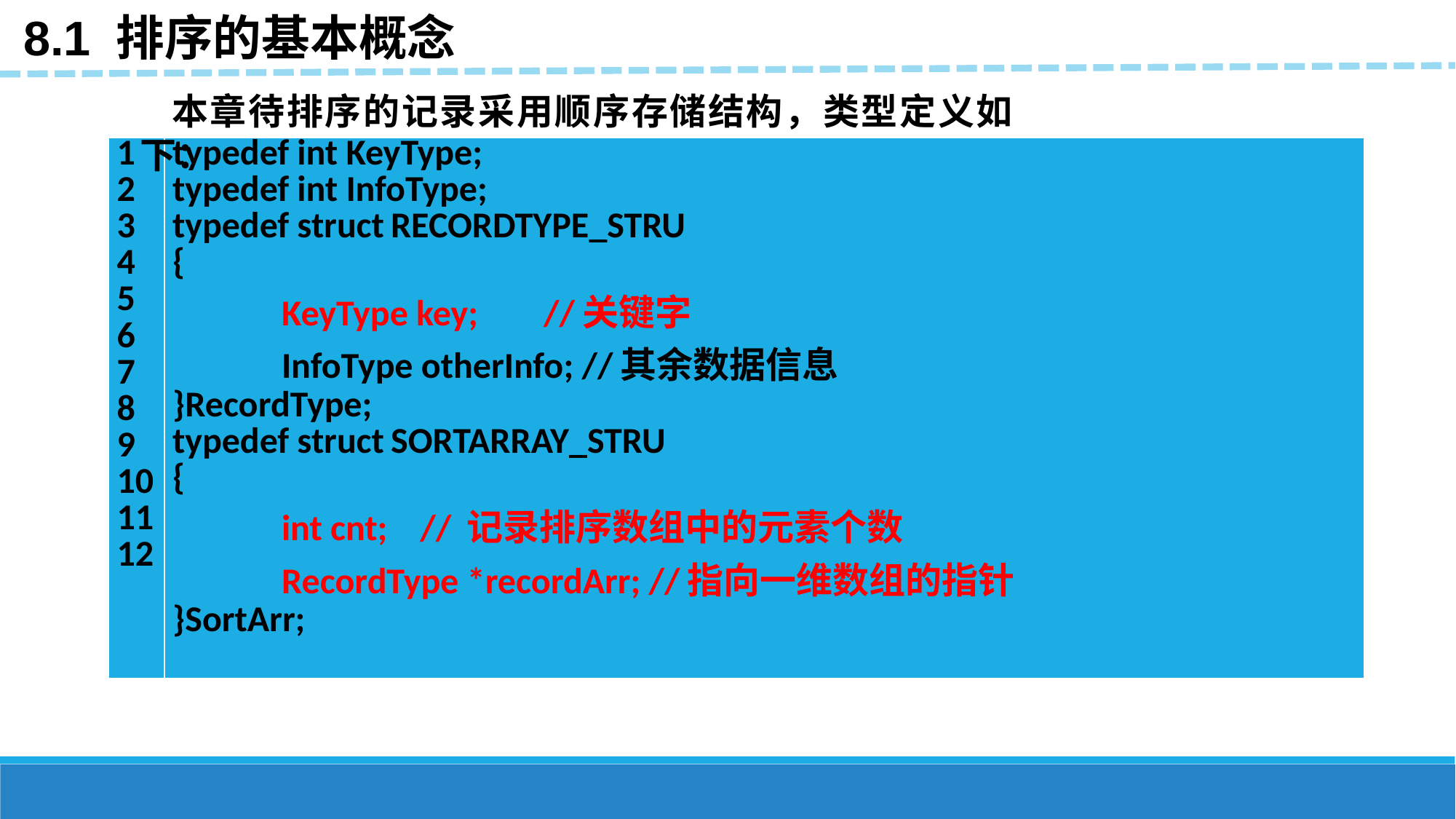

8.1 排序的基本概念
本章待排序的记录采用顺序存储结构，类型定义如下：
| 1 2 3 4 5 6 7 8 9 10 11 12 | typedef int KeyType; typedef int InfoType; typedef struct RECORDTYPE\_STRU { KeyType key; //关键字 InfoType otherInfo; //其余数据信息 }RecordType; typedef struct SORTARRAY\_STRU { int cnt; // 记录排序数组中的元素个数 RecordType \*recordArr; //指向一维数组的指针 }SortArr; |
| --- | --- |